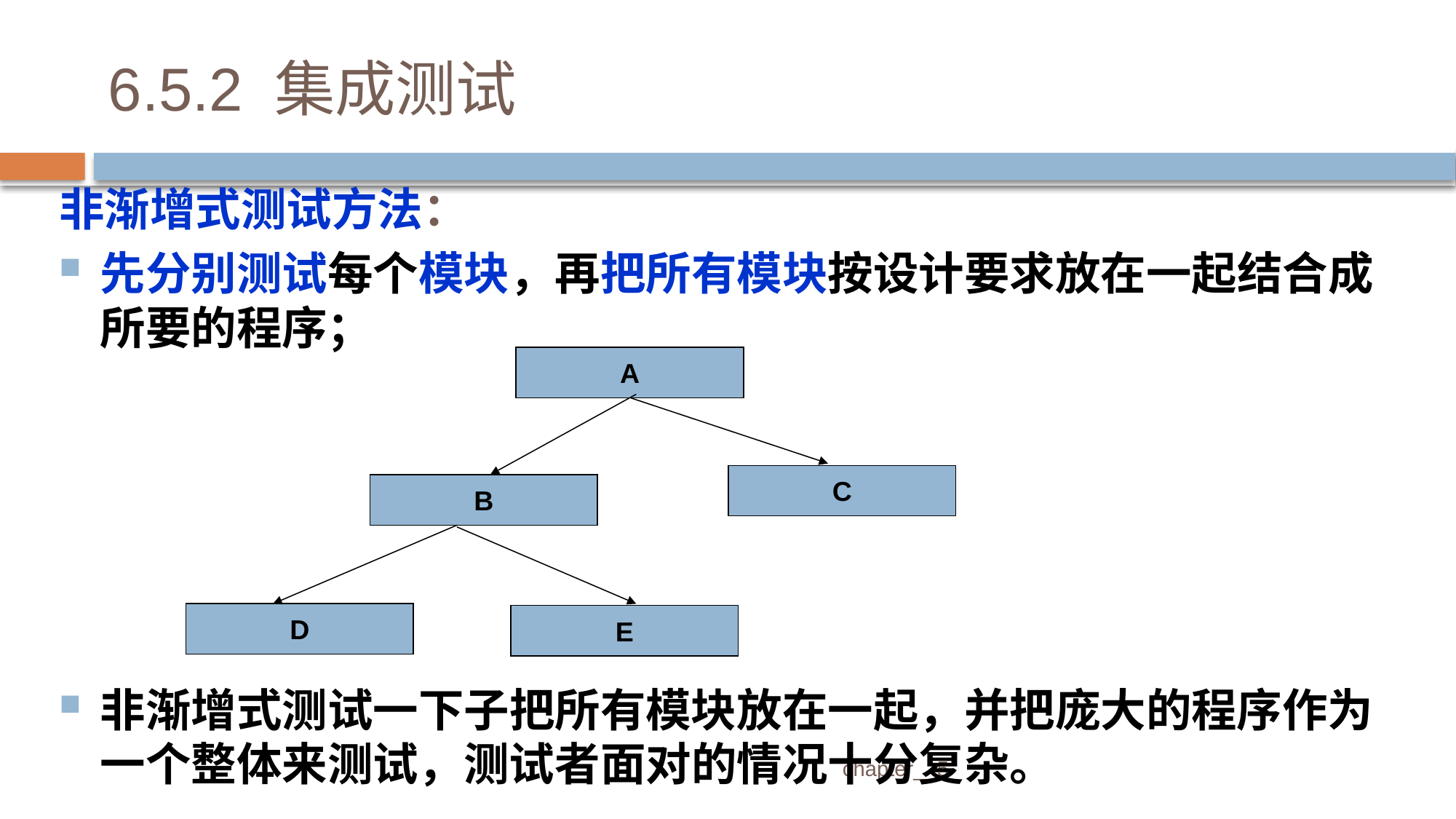

# 6.5.2 集成测试
74
非渐增式测试方法：
先分别测试每个模块，再把所有模块按设计要求放在一起结合成所要的程序；

非渐增式测试一下子把所有模块放在一起，并把庞大的程序作为一个整体来测试，测试者面对的情况十分复杂。

A

C
B

D
E
 chapter__5